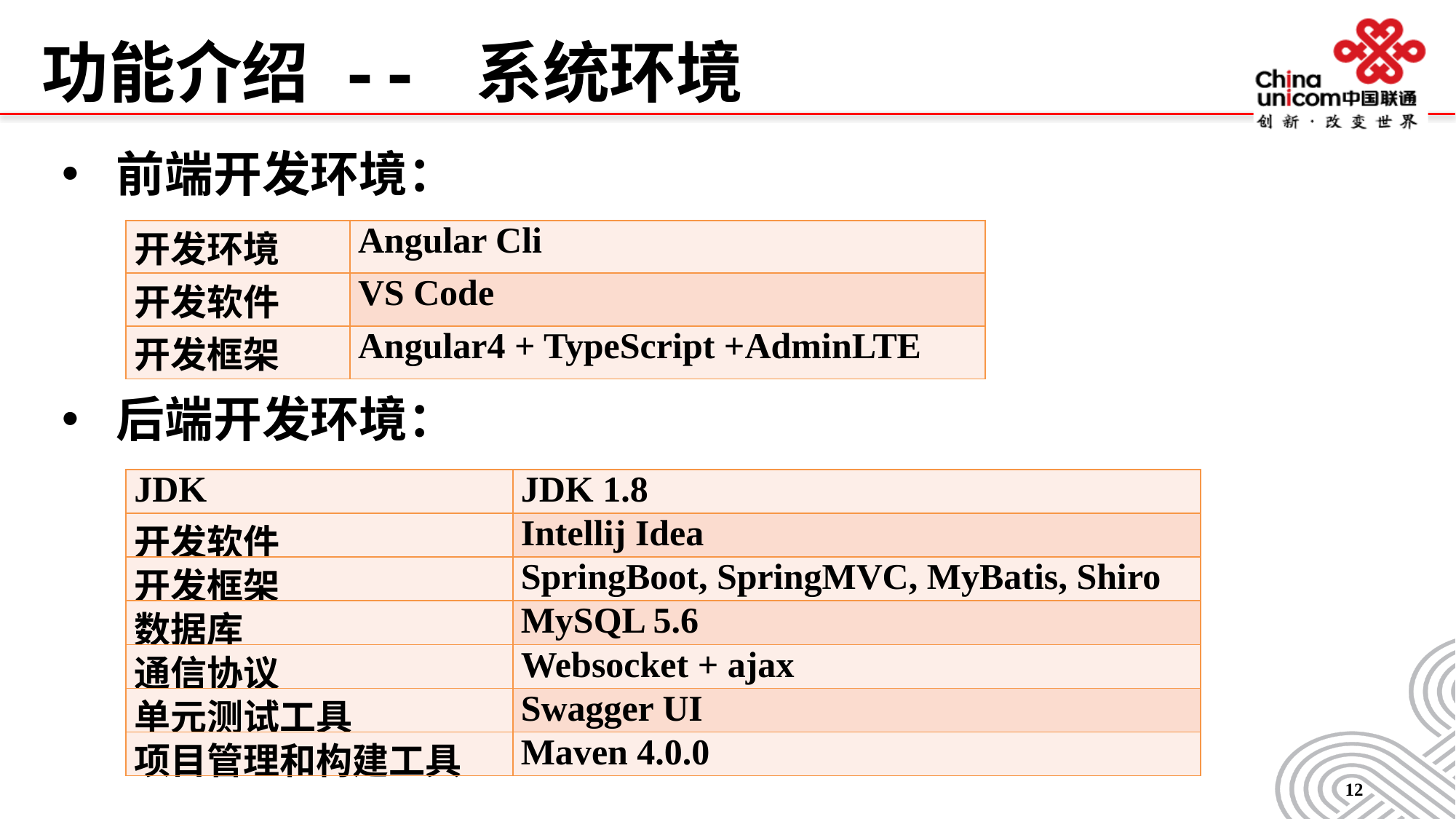

功能介绍 -- 系统环境
前端开发环境：
| 开发环境 | Angular Cli |
| --- | --- |
| 开发软件 | VS Code |
| 开发框架 | Angular4 + TypeScript +AdminLTE |
后端开发环境：
| JDK | JDK 1.8 |
| --- | --- |
| 开发软件 | Intellij Idea |
| 开发框架 | SpringBoot, SpringMVC, MyBatis, Shiro |
| 数据库 | MySQL 5.6 |
| 通信协议 | Websocket + ajax |
| 单元测试工具 | Swagger UI |
| 项目管理和构建工具 | Maven 4.0.0 |
12